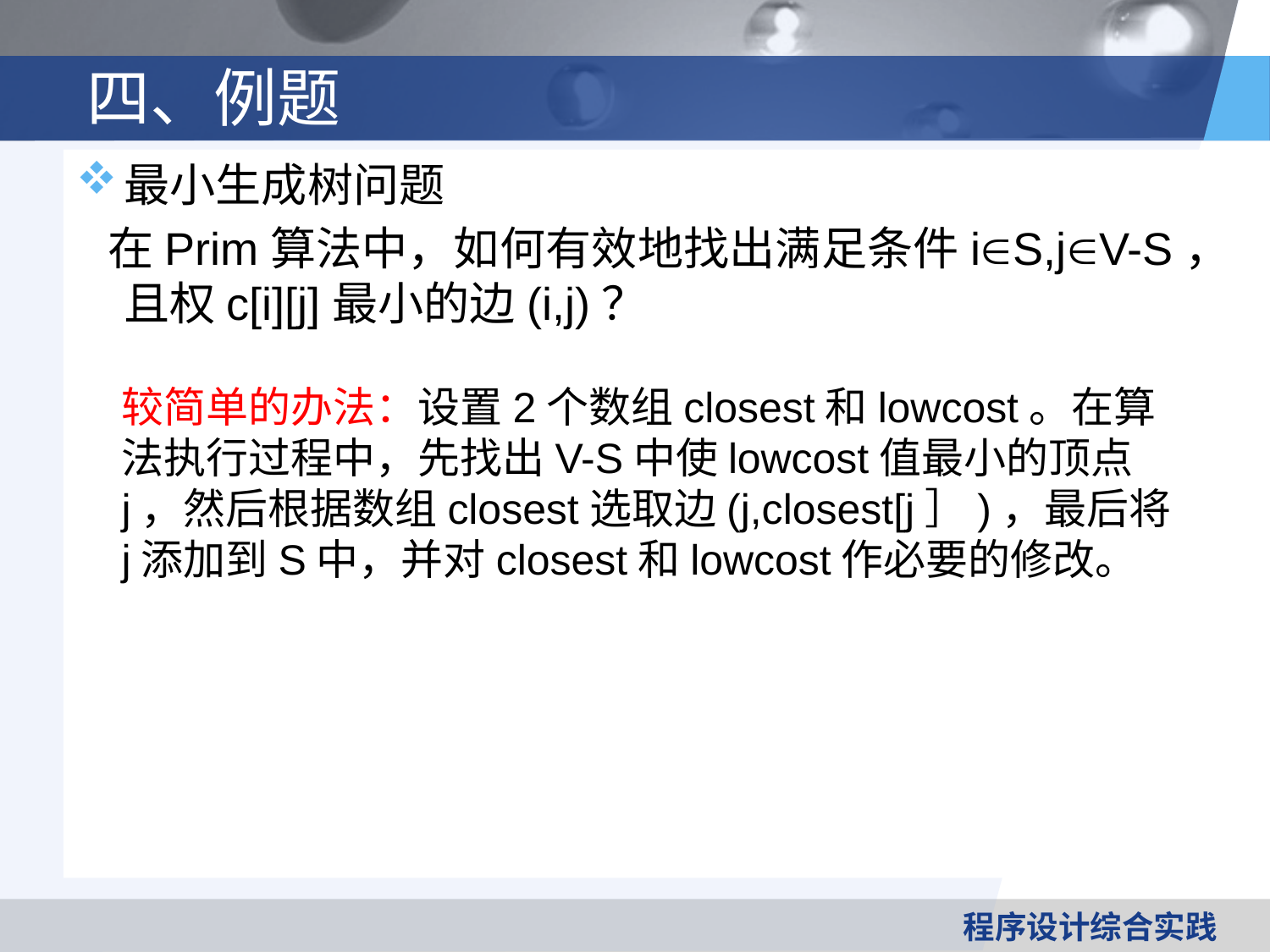

# 四、例题
最小生成树问题
  在Prim算法中，如何有效地找出满足条件i∈S,j∈V-S，且权c[i][j]最小的边(i,j)？

较简单的办法：设置2个数组closest和lowcost。在算法执行过程中，先找出V-S中使lowcost值最小的顶点j，然后根据数组closest选取边(j,closest[j］)，最后将j添加到S中，并对closest和lowcost作必要的修改。